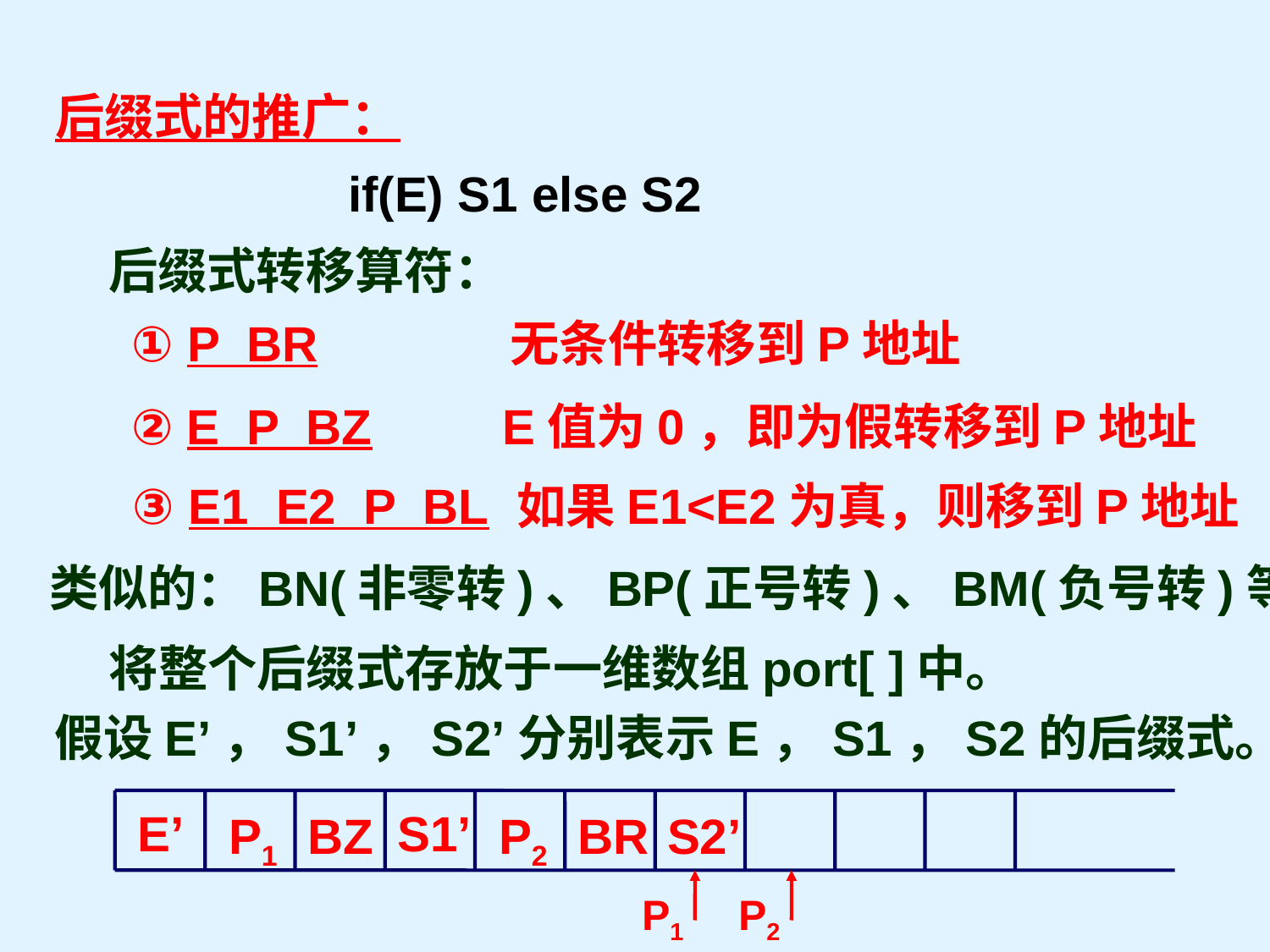

后缀式的推广：
if(E) S1 else S2
后缀式转移算符：
① P  BR
无条件转移到P地址
② E  P  BZ
E值为0，即为假转移到P地址
③ E1  E2  P  BL
如果E1<E2为真，则移到P地址
类似的：BN(非零转)、BP(正号转)、BM(负号转)等
将整个后缀式存放于一维数组port[ ]中。
假设E’，S1’，S2’分别表示E，S1，S2的后缀式。

E’
S1’
P1
BZ
P2
BR
S2’

P1
P2